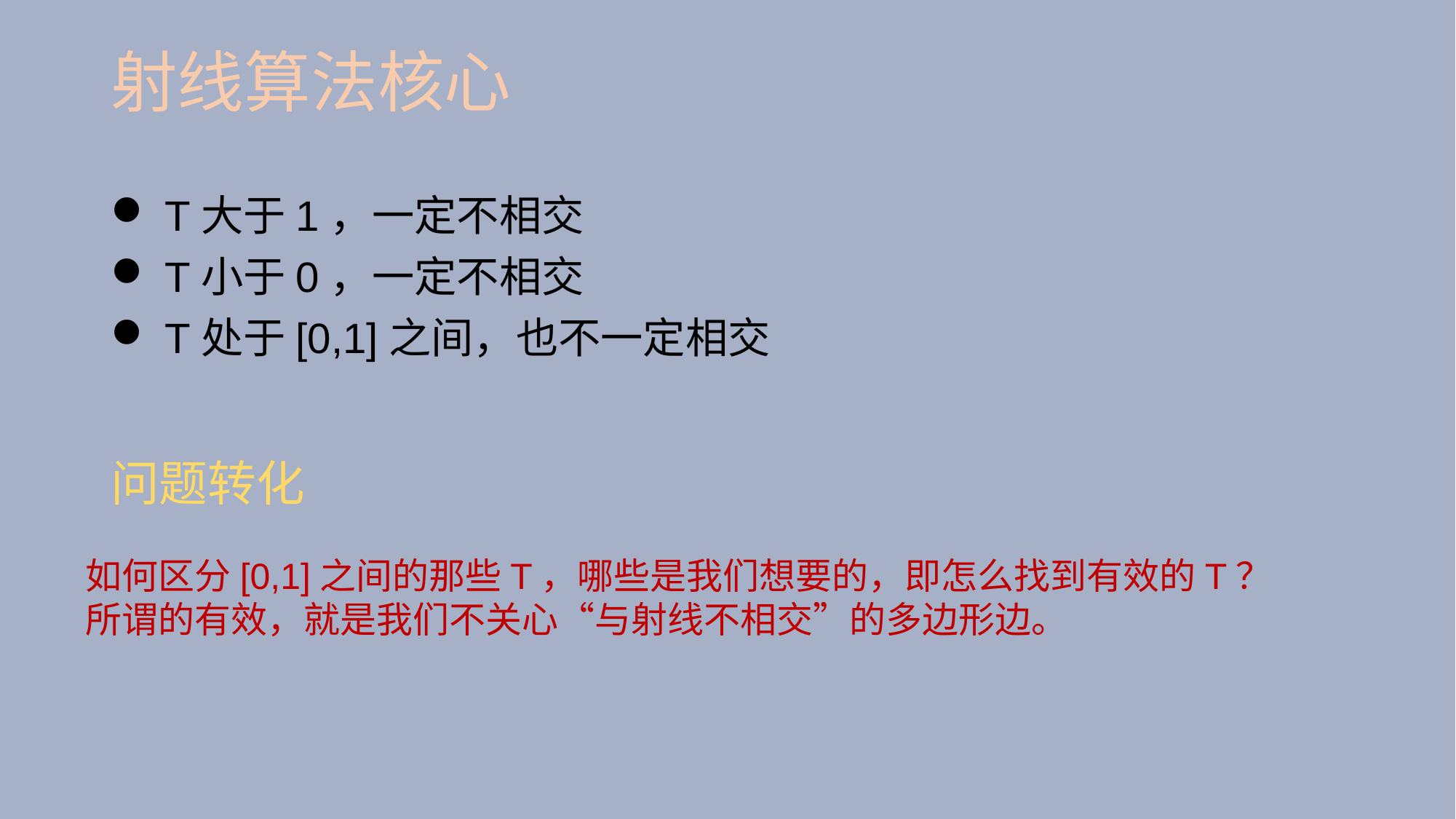

# 射线算法核心
 T大于1，一定不相交
 T小于0，一定不相交
 T处于[0,1]之间，也不一定相交
问题转化
如何区分[0,1]之间的那些T，哪些是我们想要的，即怎么找到有效的T？
所谓的有效，就是我们不关心“与射线不相交”的多边形边。